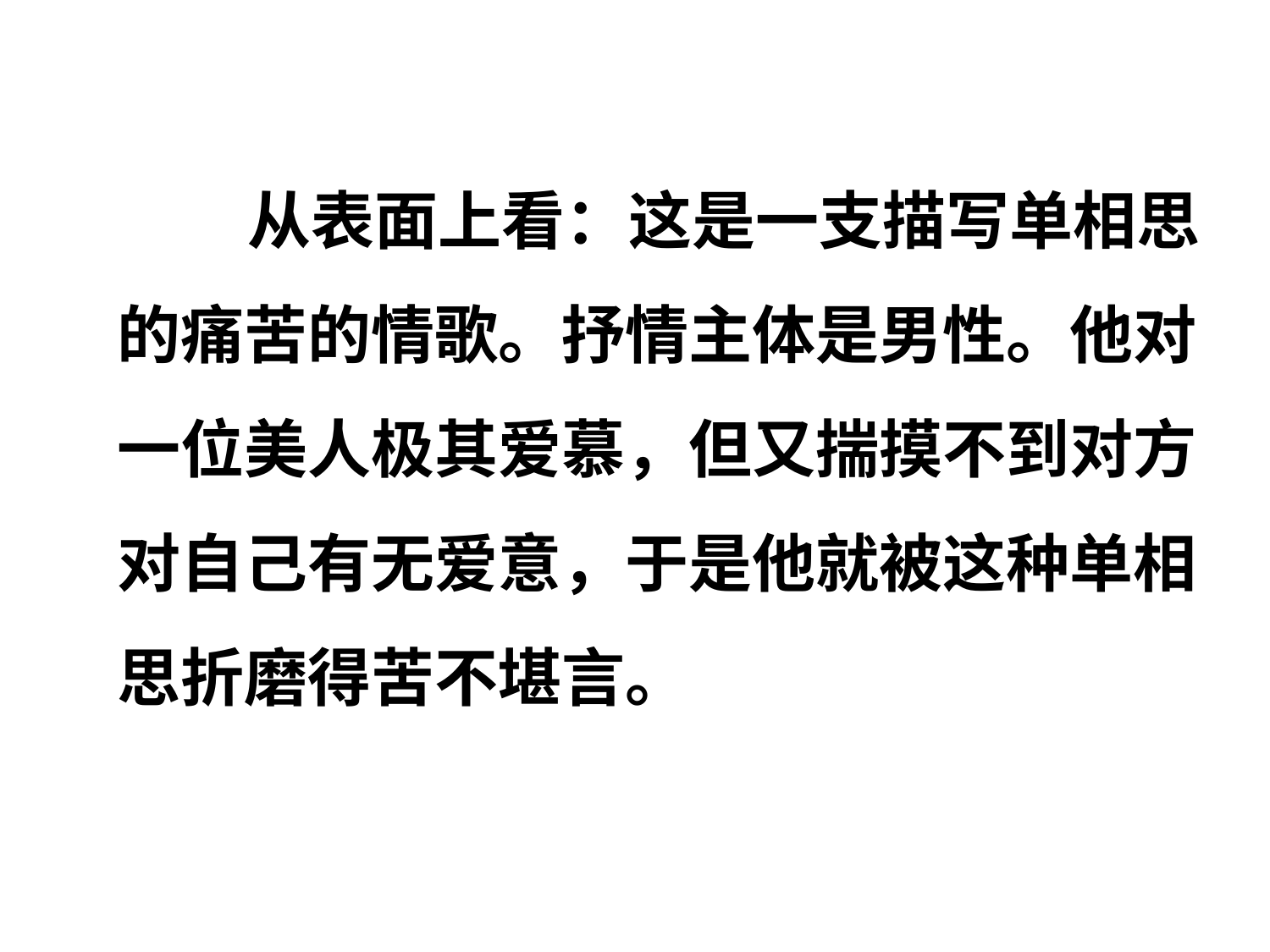

从表面上看：这是一支描写单相思的痛苦的情歌。抒情主体是男性。他对一位美人极其爱慕，但又揣摸不到对方对自己有无爱意，于是他就被这种单相思折磨得苦不堪言。